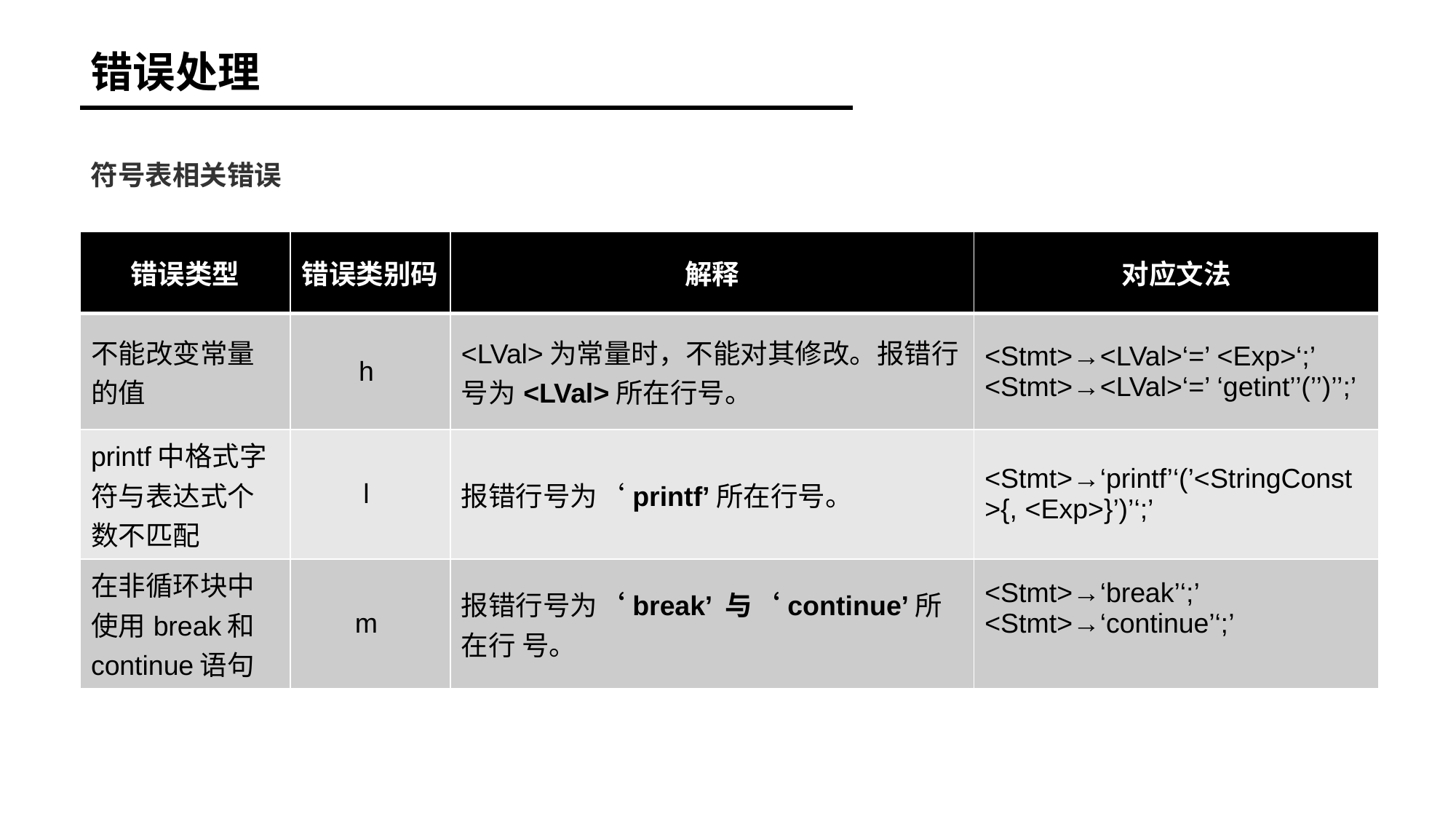

错误处理
符号表相关错误
| 错误类型 | 错误类别码 | 解释 | 对应文法 |
| --- | --- | --- | --- |
| 不能改变常量的值 | h | <LVal>为常量时，不能对其修改。报错行号为<LVal>所在行号。 | <Stmt>→<LVal>‘=’ <Exp>‘;’ <Stmt>→<LVal>‘=’ ‘getint’’(’’)’’;’ |
| printf中格式字符与表达式个数不匹配 | l | 报错行号为‘printf’所在行号。 | <Stmt>→‘printf’‘(’<StringConst >{, <Exp>}’)’‘;’ |
| 在非循环块中使用break和 continue语句 | m | 报错行号为‘break’ 与‘continue’所在行 号。 | <Stmt>→‘break’‘;’ <Stmt>→‘continue’‘;’ |